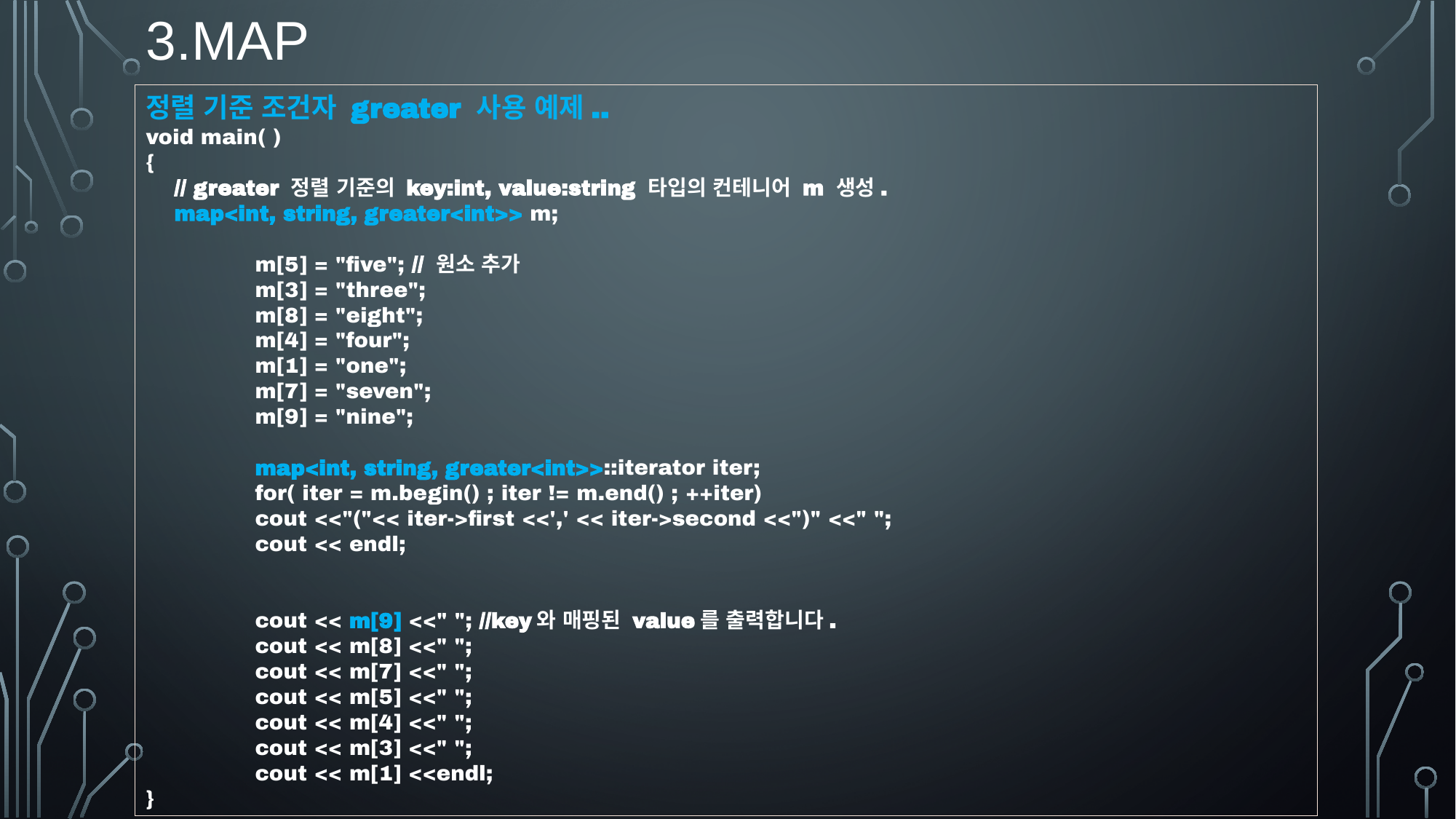

# 3.map
정렬 기준 조건자 greater 사용 예제..
void main( )
{
    // greater 정렬 기준의 key:int, value:string 타입의 컨테니어 m 생성.
    map<int, string, greater<int>> m;

    	m[5] = "five"; // 원소 추가
    	m[3] = "three";
    	m[8] = "eight";
    	m[4] = "four";
    	m[1] = "one";
    	m[7] = "seven";
    	m[9] = "nine";

    	map<int, string, greater<int>>::iterator iter;
    	for( iter = m.begin() ; iter != m.end() ; ++iter)
        	cout <<"("<< iter->first <<',' << iter->second <<")" <<" ";
    	cout << endl;

    	cout << m[9] <<" "; //key와 매핑된 value를 출력합니다.
    	cout << m[8] <<" ";
    	cout << m[7] <<" ";
    	cout << m[5] <<" ";
    	cout << m[4] <<" ";
    	cout << m[3] <<" ";
    	cout << m[1] <<endl;
}